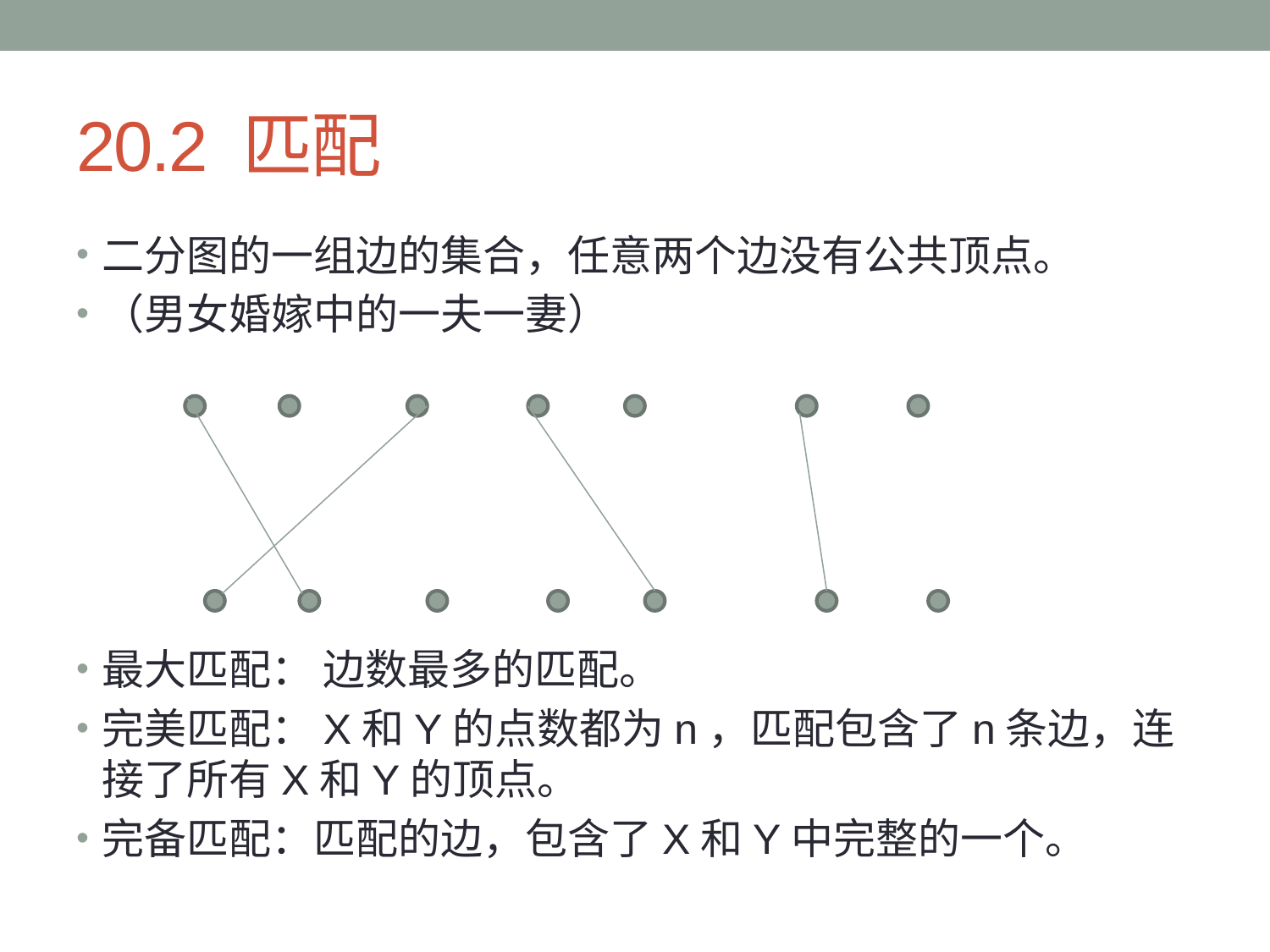

# 20.2 匹配
二分图的一组边的集合，任意两个边没有公共顶点。
（男女婚嫁中的一夫一妻）

最大匹配： 边数最多的匹配。
完美匹配：X和Y的点数都为n，匹配包含了n条边，连接了所有X和Y的顶点。
完备匹配：匹配的边，包含了X和Y中完整的一个。